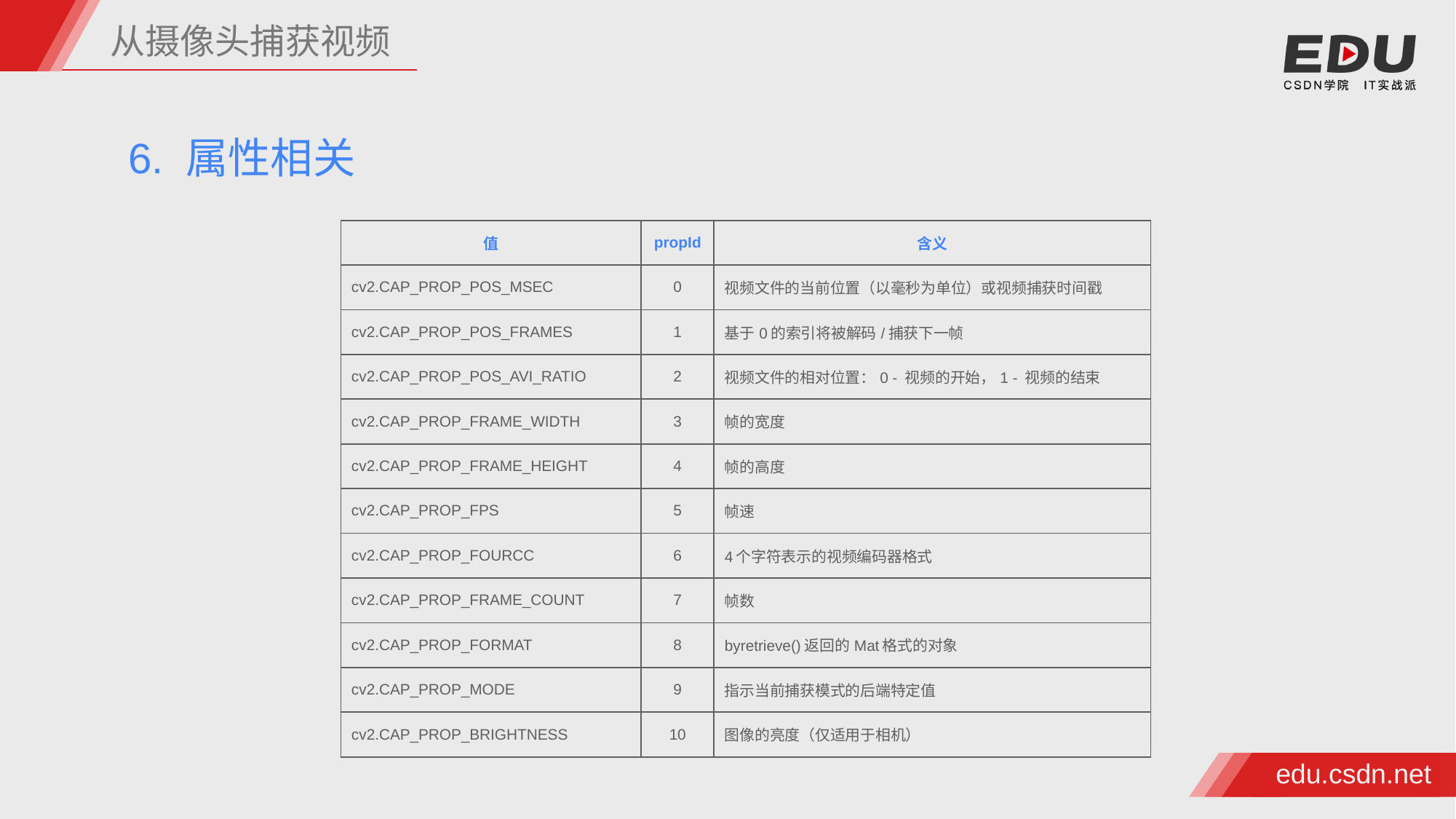

从摄像头捕获视频
6. 属性相关
| 值 | propId | 含义 |
| --- | --- | --- |
| cv2.CAP\_PROP\_POS\_MSEC | 0 | 视频文件的当前位置（以毫秒为单位）或视频捕获时间戳 |
| cv2.CAP\_PROP\_POS\_FRAMES | 1 | 基于0的索引将被解码/捕获下一帧 |
| cv2.CAP\_PROP\_POS\_AVI\_RATIO | 2 | 视频文件的相对位置：0 - 视频的开始，1 - 视频的结束 |
| cv2.CAP\_PROP\_FRAME\_WIDTH | 3 | 帧的宽度 |
| cv2.CAP\_PROP\_FRAME\_HEIGHT | 4 | 帧的高度 |
| cv2.CAP\_PROP\_FPS | 5 | 帧速 |
| cv2.CAP\_PROP\_FOURCC | 6 | 4个字符表示的视频编码器格式 |
| cv2.CAP\_PROP\_FRAME\_COUNT | 7 | 帧数 |
| cv2.CAP\_PROP\_FORMAT | 8 | byretrieve()返回的Mat格式的对象 |
| cv2.CAP\_PROP\_MODE | 9 | 指示当前捕获模式的后端特定值 |
| cv2.CAP\_PROP\_BRIGHTNESS | 10 | 图像的亮度（仅适用于相机） |